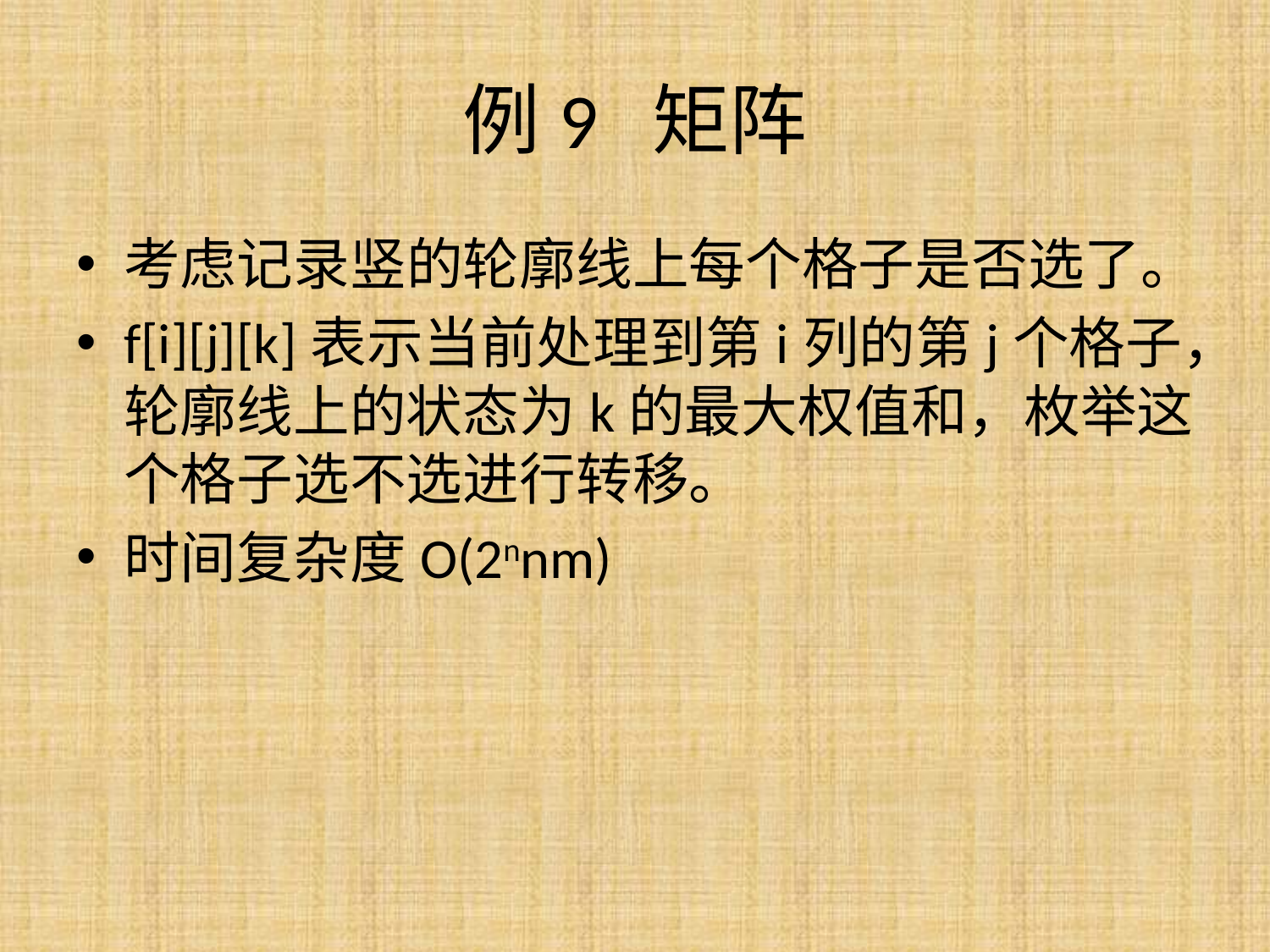

# 例9  矩阵
考虑记录竖的轮廓线上每个格子是否选了。
f[i][j][k]表示当前处理到第i列的第j个格子，轮廓线上的状态为k的最大权值和，枚举这个格子选不选进行转移。
时间复杂度O(2nnm)